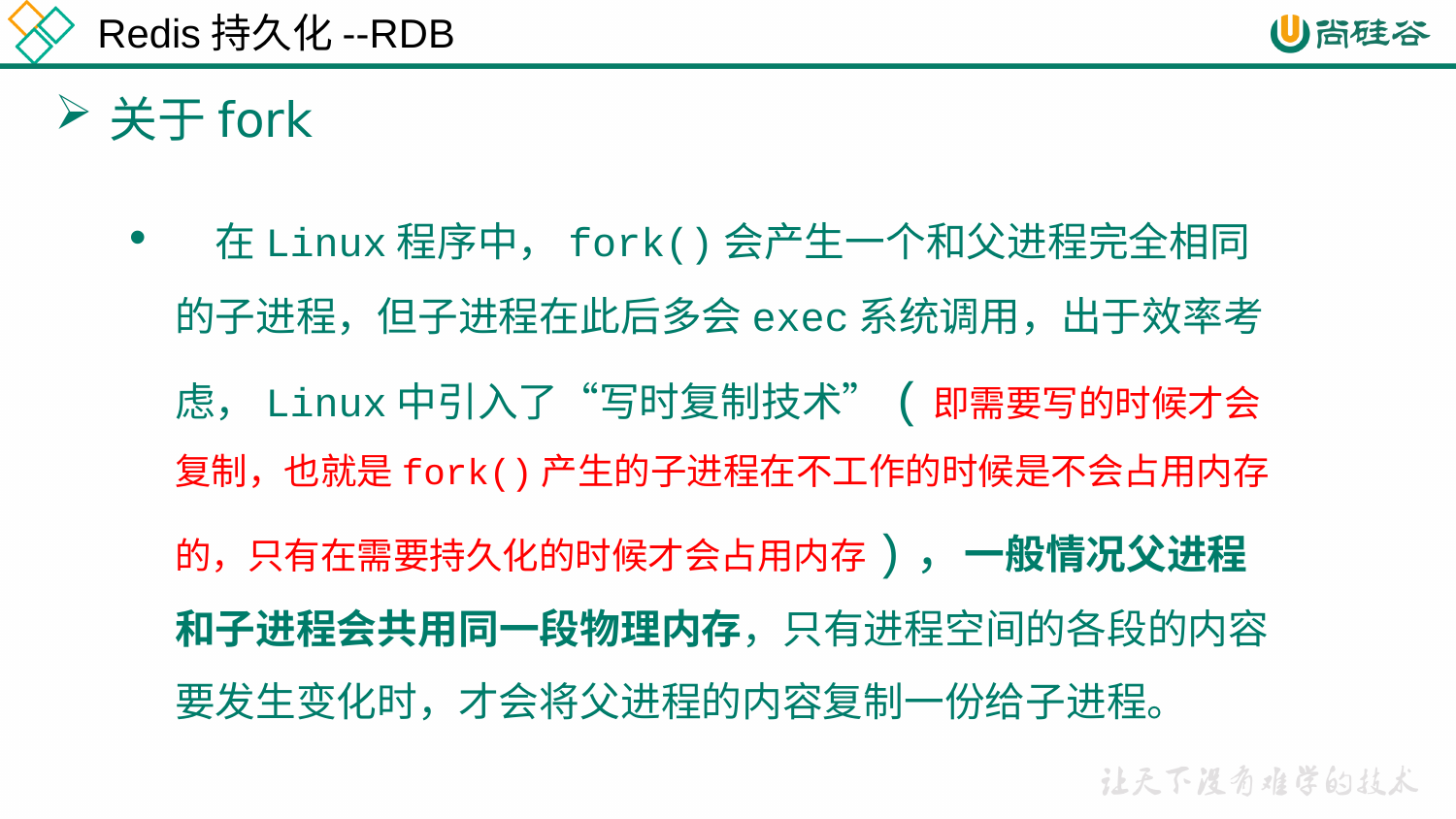

Redis持久化--RDB
关于fork
   在Linux程序中，fork()会产生一个和父进程完全相同的子进程，但子进程在此后多会exec系统调用，出于效率考虑，Linux中引入了“写时复制技术”(即需要写的时候才会复制，也就是fork()产生的子进程在不工作的时候是不会占用内存的，只有在需要持久化的时候才会占用内存)，一般情况父进程和子进程会共用同一段物理内存，只有进程空间的各段的内容要发生变化时，才会将父进程的内容复制一份给子进程。